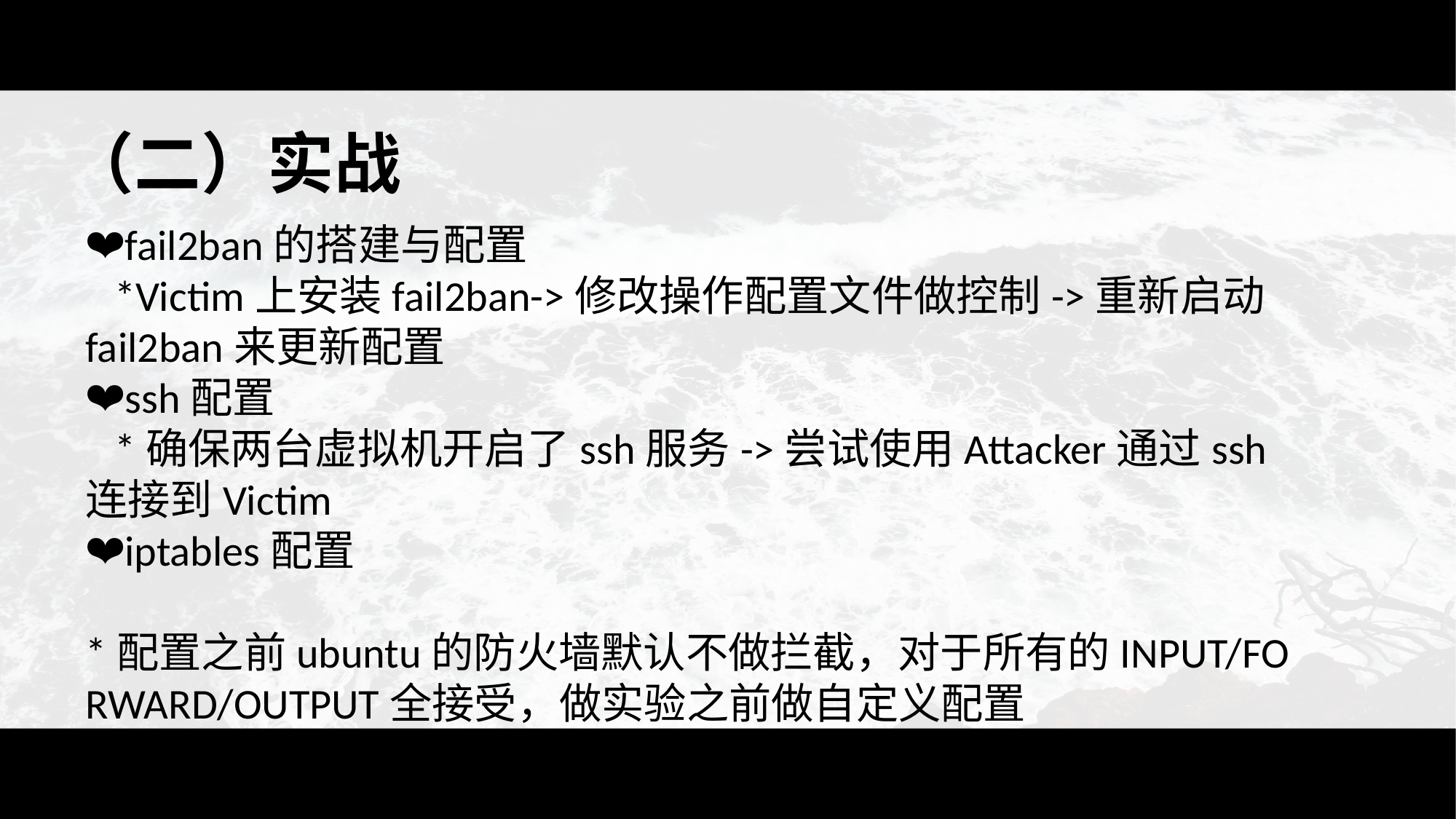

（二）实战
❤fail2ban的搭建与配置
   *Victim上安装fail2ban->修改操作配置文件做控制->重新启动fail2ban来更新配置
❤ssh配置
   *确保两台虚拟机开启了ssh服务->尝试使用Attacker通过ssh连接到Victim
❤iptables配置
    *配置之前ubuntu的防火墙默认不做拦截，对于所有的INPUT/FORWARD/OUTPUT全接受，做实验之前做自定义配置
❤Attacker :使用kali自带工具hydra进行暴力破解